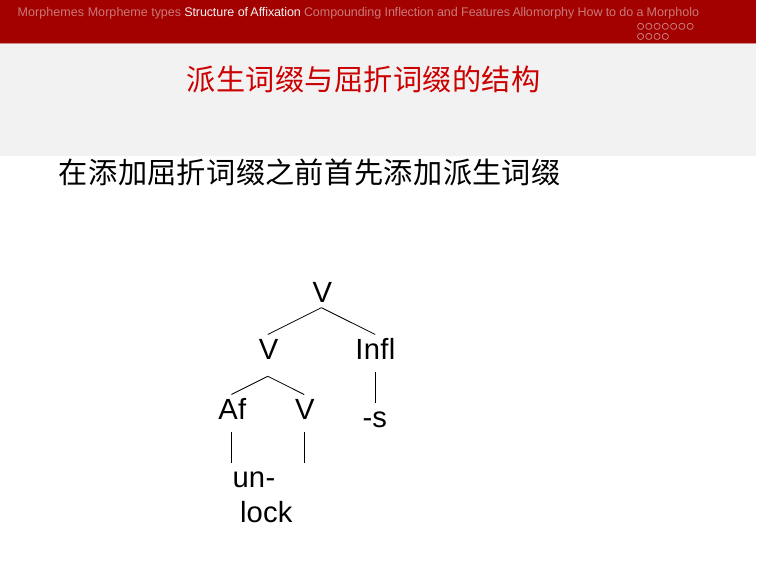

Morphemes Morpheme types Structure of Affixation Compounding Inflection and Features Allomorphy How to do a Morpholo
# 派生词缀与屈折词缀的结构
在添加屈折词缀之前首先添加派生词缀

V

V
Af	V
un-	lock
Infl

-s